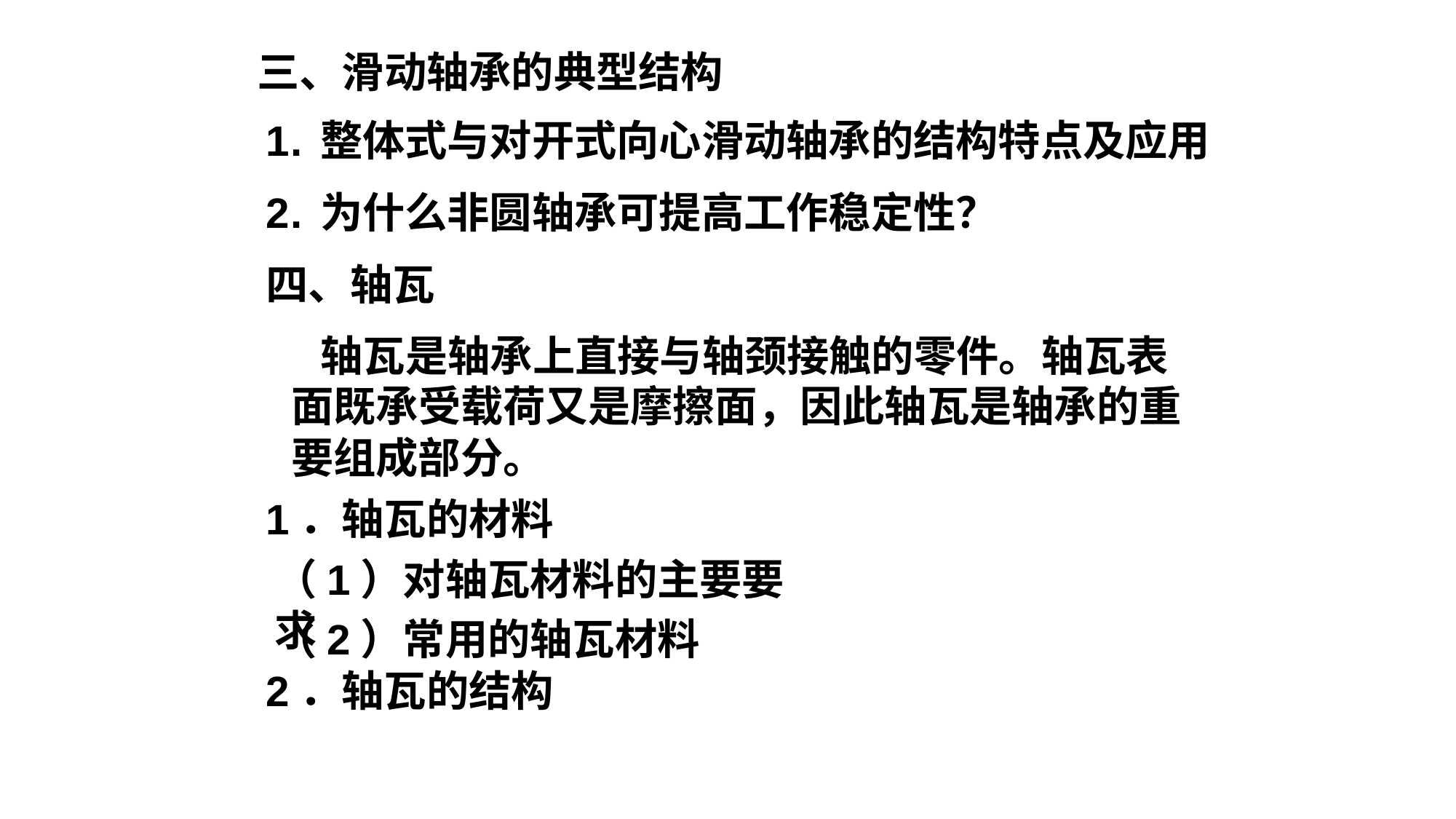

三、滑动轴承的典型结构
整体式与对开式向心滑动轴承的结构特点及应用
为什么非圆轴承可提高工作稳定性？
四、轴瓦
  轴瓦是轴承上直接与轴颈接触的零件。轴瓦表面既承受载荷又是摩擦面，因此轴瓦是轴承的重要组成部分。
1．轴瓦的材料
（1）对轴瓦材料的主要要求
（2）常用的轴瓦材料
2．轴瓦的结构